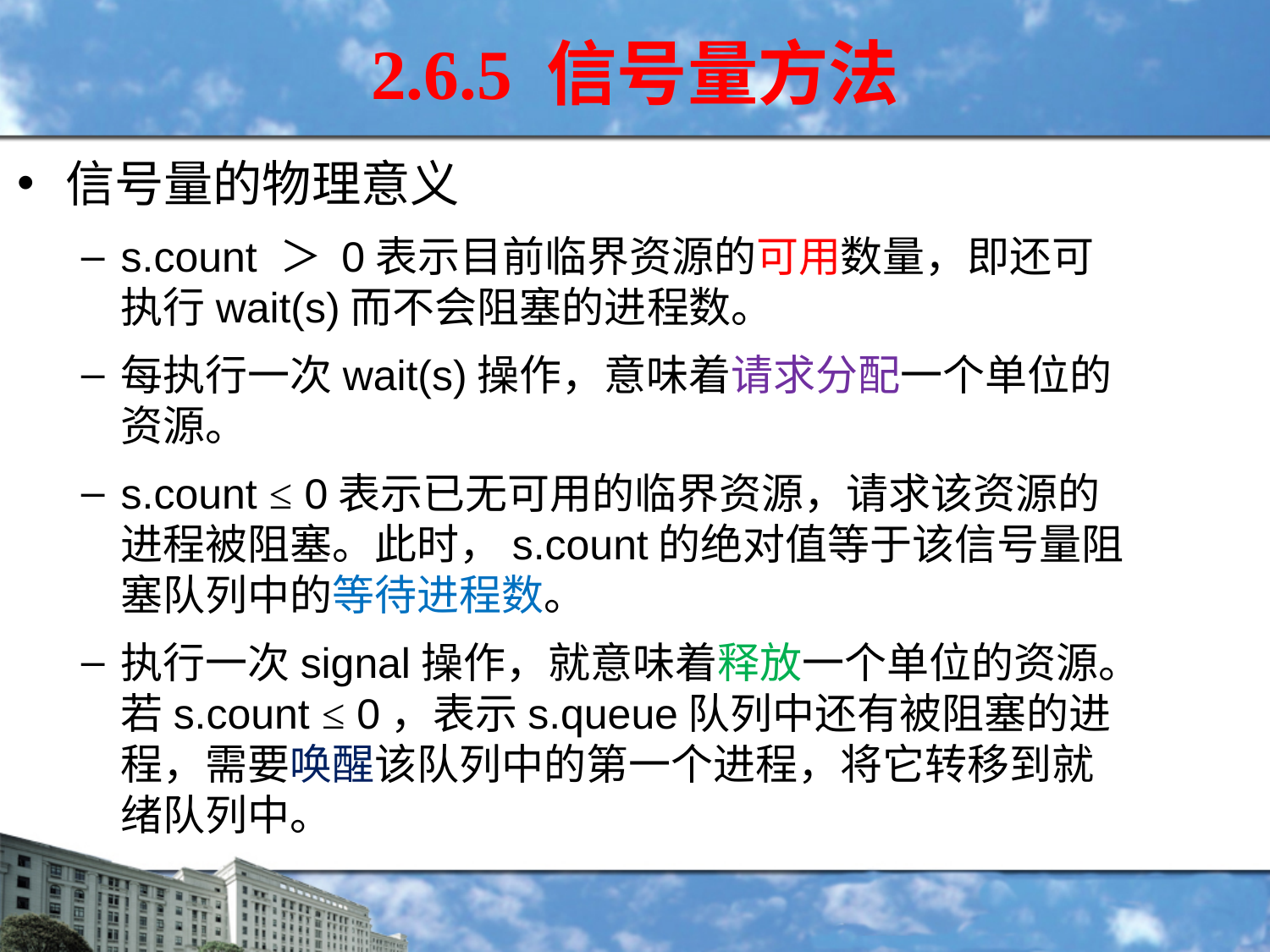

2.6.5 信号量方法
信号量的物理意义
s.count ＞ 0表示目前临界资源的可用数量，即还可执行wait(s)而不会阻塞的进程数。
每执行一次wait(s)操作，意味着请求分配一个单位的资源。
s.count ≤ 0表示已无可用的临界资源，请求该资源的进程被阻塞。此时，s.count的绝对值等于该信号量阻塞队列中的等待进程数。
执行一次signal操作，就意味着释放一个单位的资源。若s.count ≤ 0，表示s.queue队列中还有被阻塞的进程，需要唤醒该队列中的第一个进程，将它转移到就绪队列中。